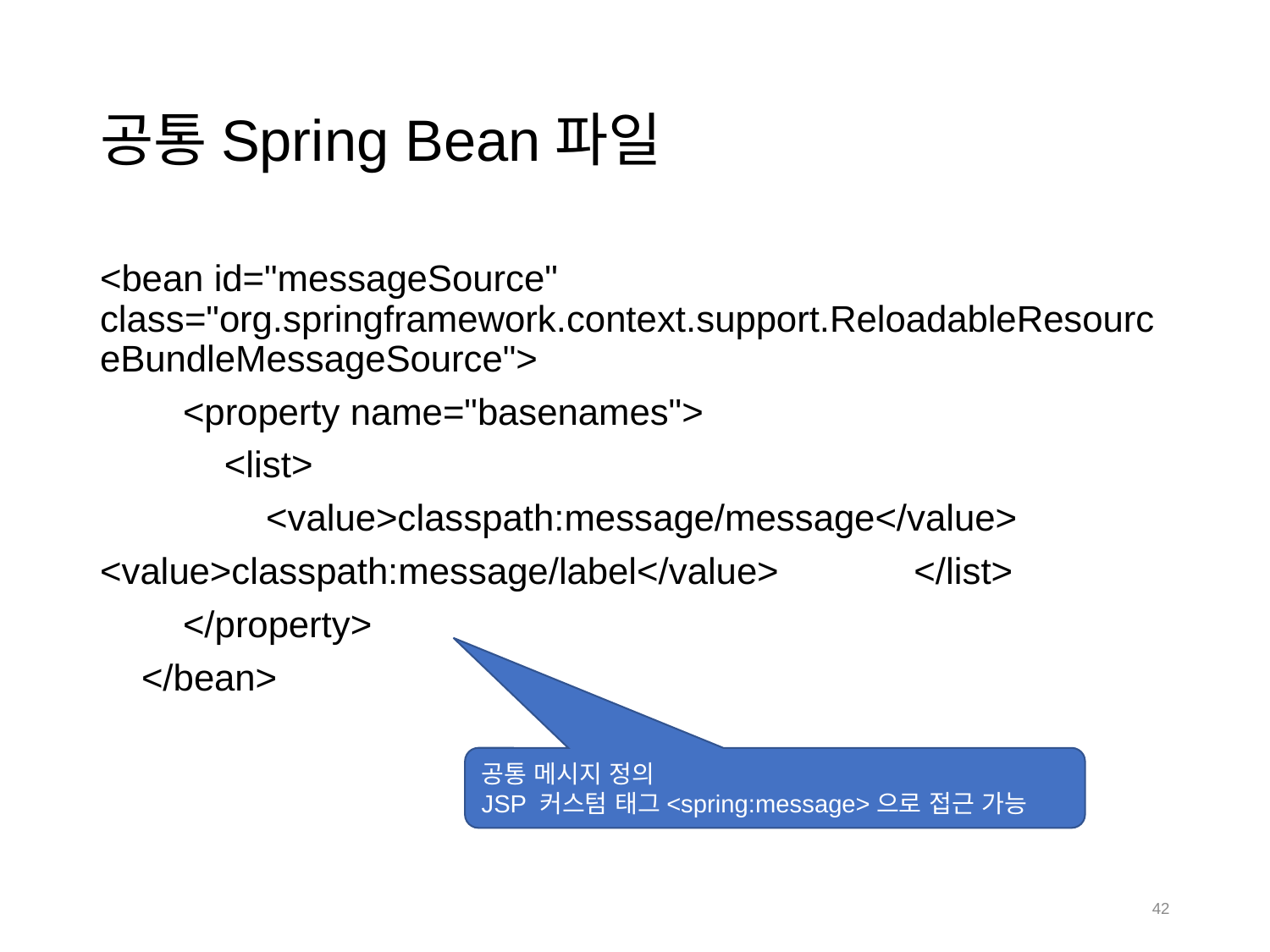

# 공통Spring Bean파일
<bean id="messageSource"
class="org.springframework.context.support.ReloadableResourceBundleMessageSource">
        <property name="basenames">
            <list>
                <value>classpath:message/message</value>
<value>classpath:message/label</value>             </list>
        </property>
    </bean>

공통 메시지 정의
JSP 커스텀 태그<spring:message>으로 접근 가능
42